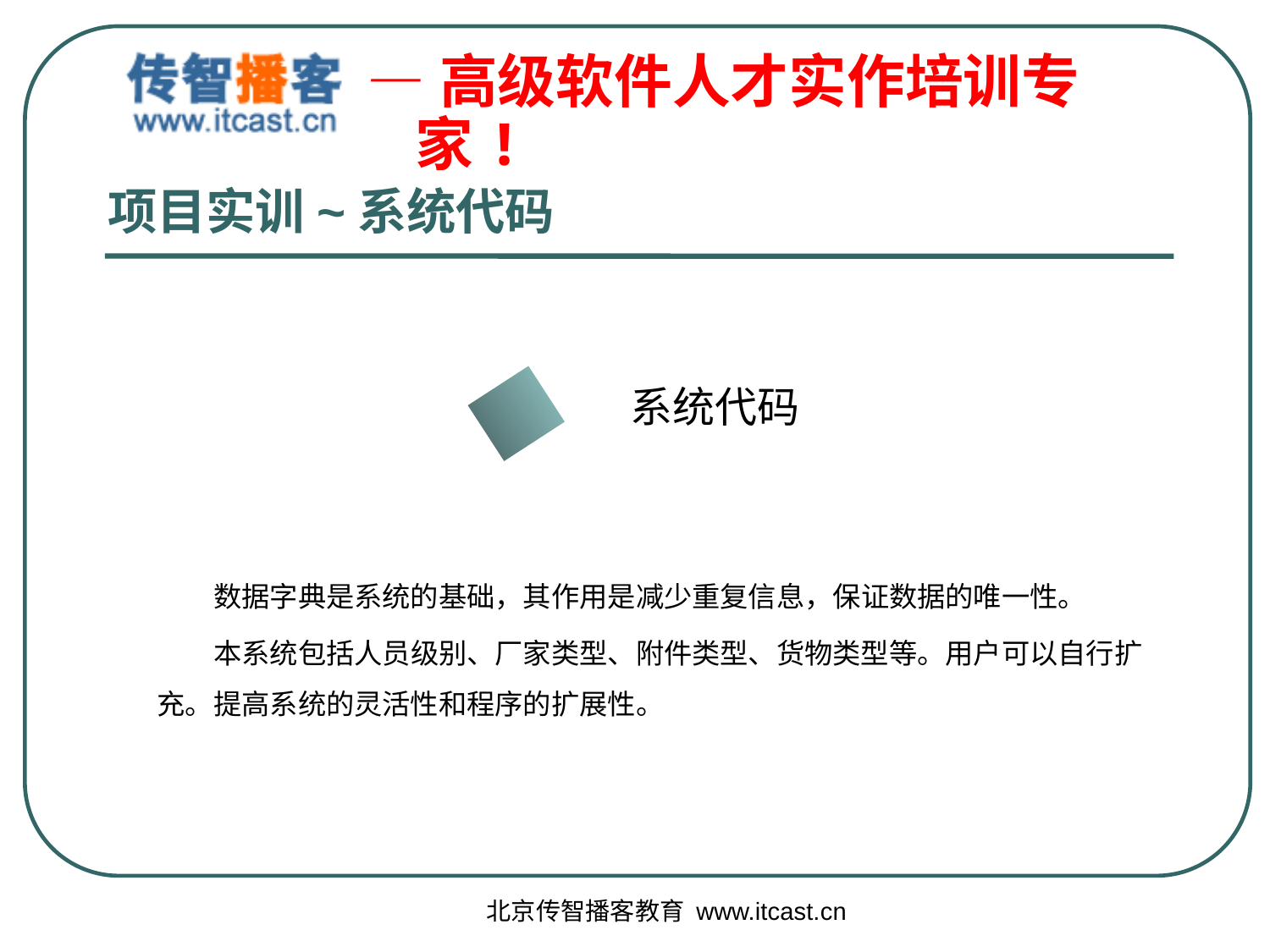

# 项目实训~系统代码

系统代码
　　数据字典是系统的基础，其作用是减少重复信息，保证数据的唯一性。
　　本系统包括人员级别、厂家类型、附件类型、货物类型等。用户可以自行扩充。提高系统的灵活性和程序的扩展性。
北京传智播客教育 www.itcast.cn